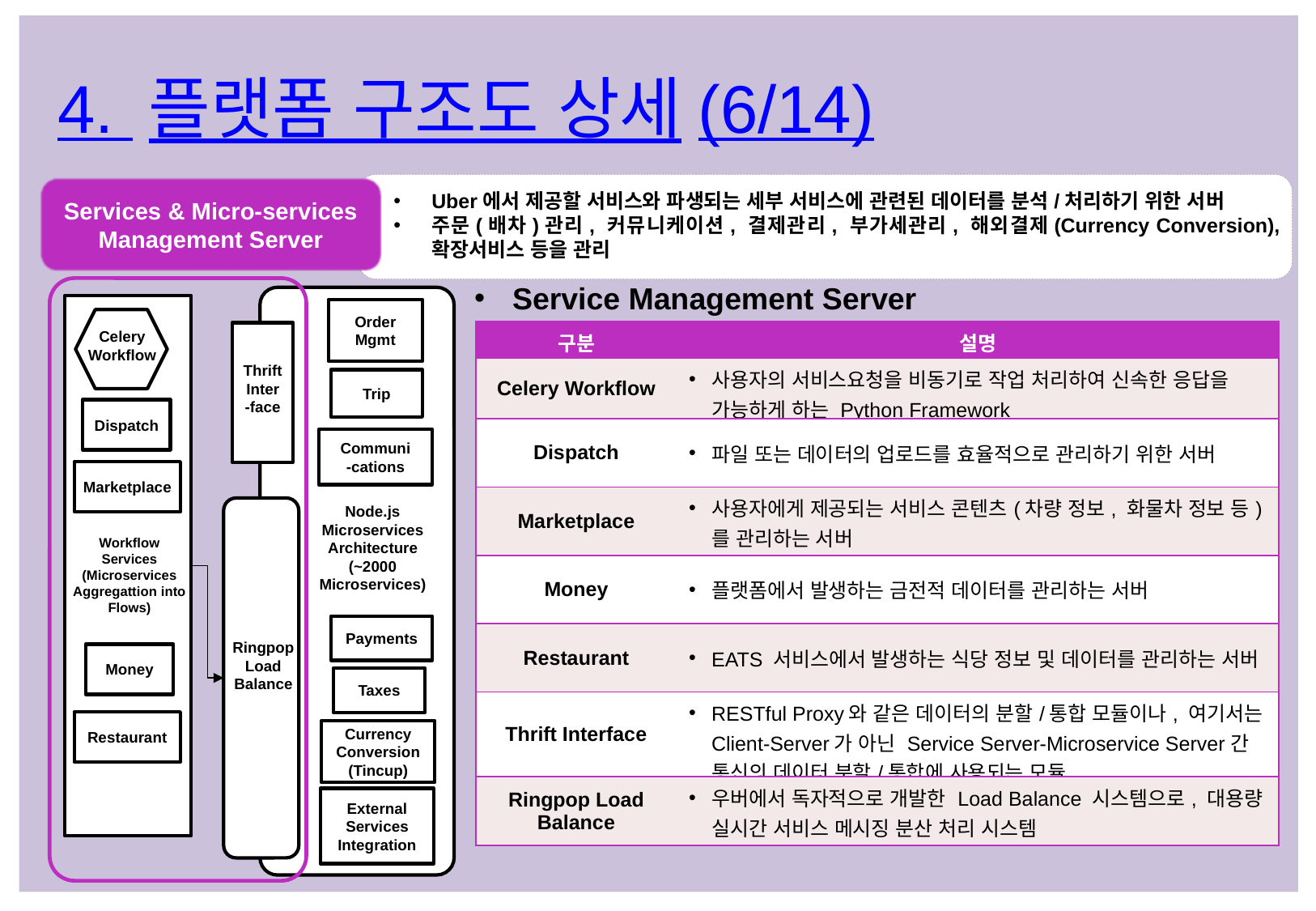

4. 플랫폼 구조도 상세(6/14)

Services & Micro-services Management Server
Uber에서 제공할 서비스와 파생되는 세부 서비스에 관련된 데이터를 분석/처리하기 위한 서버
주문(배차)관리, 커뮤니케이션, 결제관리, 부가세관리, 해외결제(Currency Conversion), 확장서비스 등을 관리
Service Management Server

Order
Mgmt

Celery
Workflow

Thrift
Inter
-face
Trip
Dispatch
Communi
-cations
Marketplace
Node.js
Microservices
Architecture
(~2000
Microservices)

Workflow
Services
(Microservices
Aggregattion into
Flows)
Payments
Ringpop
Load
Balance
Money
Taxes
Restaurant
Currency
Conversion
(Tincup)
External
Services
Integration
| 구분 | 설명 |
| --- | --- |
| Celery Workflow | 사용자의 서비스요청을 비동기로 작업 처리하여 신속한 응답을 가능하게 하는 Python Framework |
| Dispatch | 파일 또는 데이터의 업로드를 효율적으로 관리하기 위한 서버 |
| Marketplace | 사용자에게 제공되는 서비스 콘텐츠(차량 정보, 화물차 정보 등)를 관리하는 서버 |
| Money | 플랫폼에서 발생하는 금전적 데이터를 관리하는 서버 |
| Restaurant | EATS 서비스에서 발생하는 식당 정보 및 데이터를 관리하는 서버 |
| Thrift Interface | RESTful Proxy와 같은 데이터의 분할/통합 모듈이나, 여기서는 Client-Server가 아닌 Service Server-Microservice Server간 통신의 데이터 분할/통합에 사용되는 모듈 |
| Ringpop Load Balance | 우버에서 독자적으로 개발한 Load Balance 시스템으로, 대용량 실시간 서비스 메시징 분산 처리 시스템 |